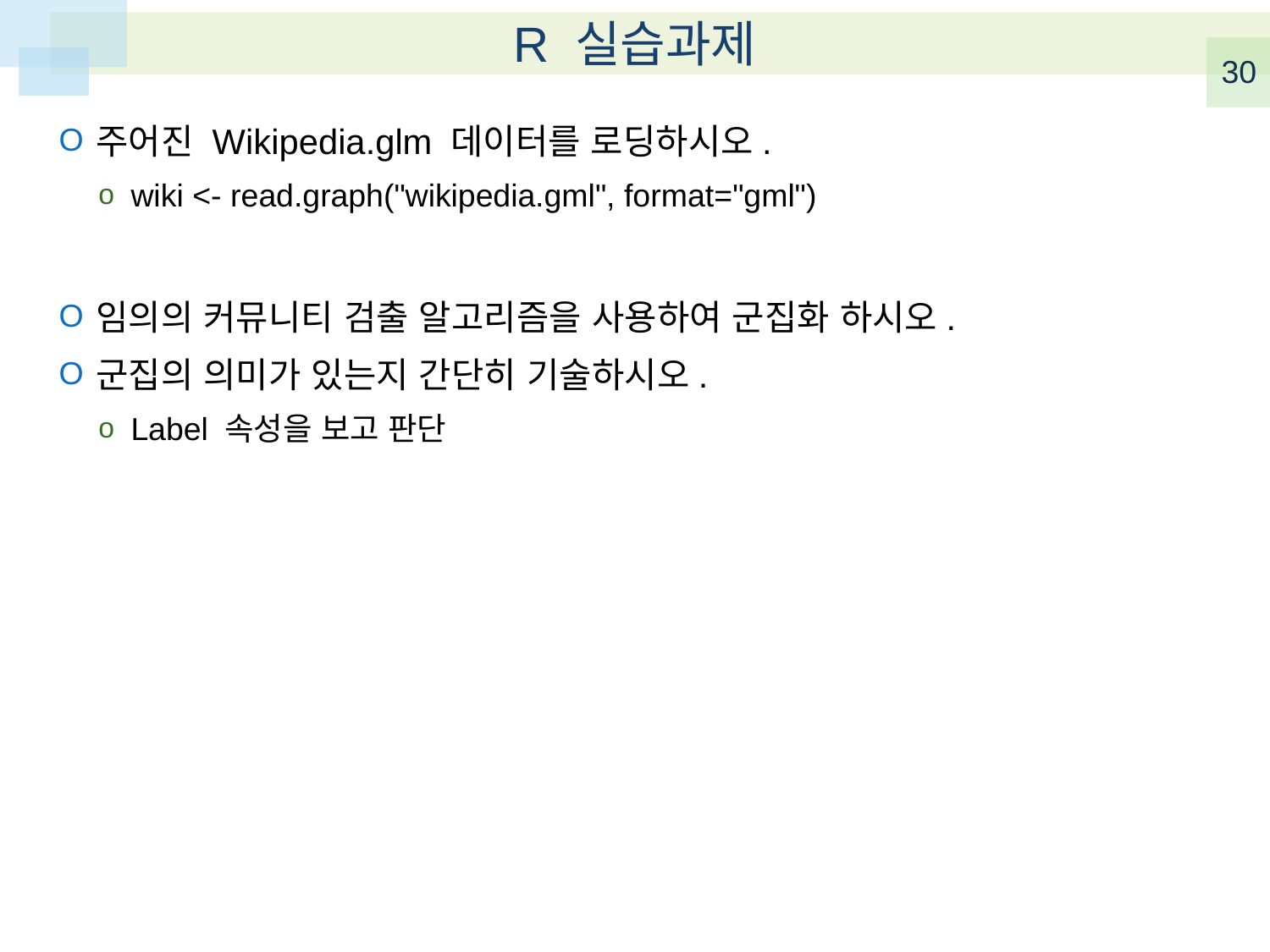

# R 실습과제
주어진 Wikipedia.glm 데이터를 로딩하시오.
wiki <- read.graph("wikipedia.gml", format="gml")

임의의 커뮤니티 검출 알고리즘을 사용하여 군집화 하시오.
군집의 의미가 있는지 간단히 기술하시오.
Label 속성을 보고 판단